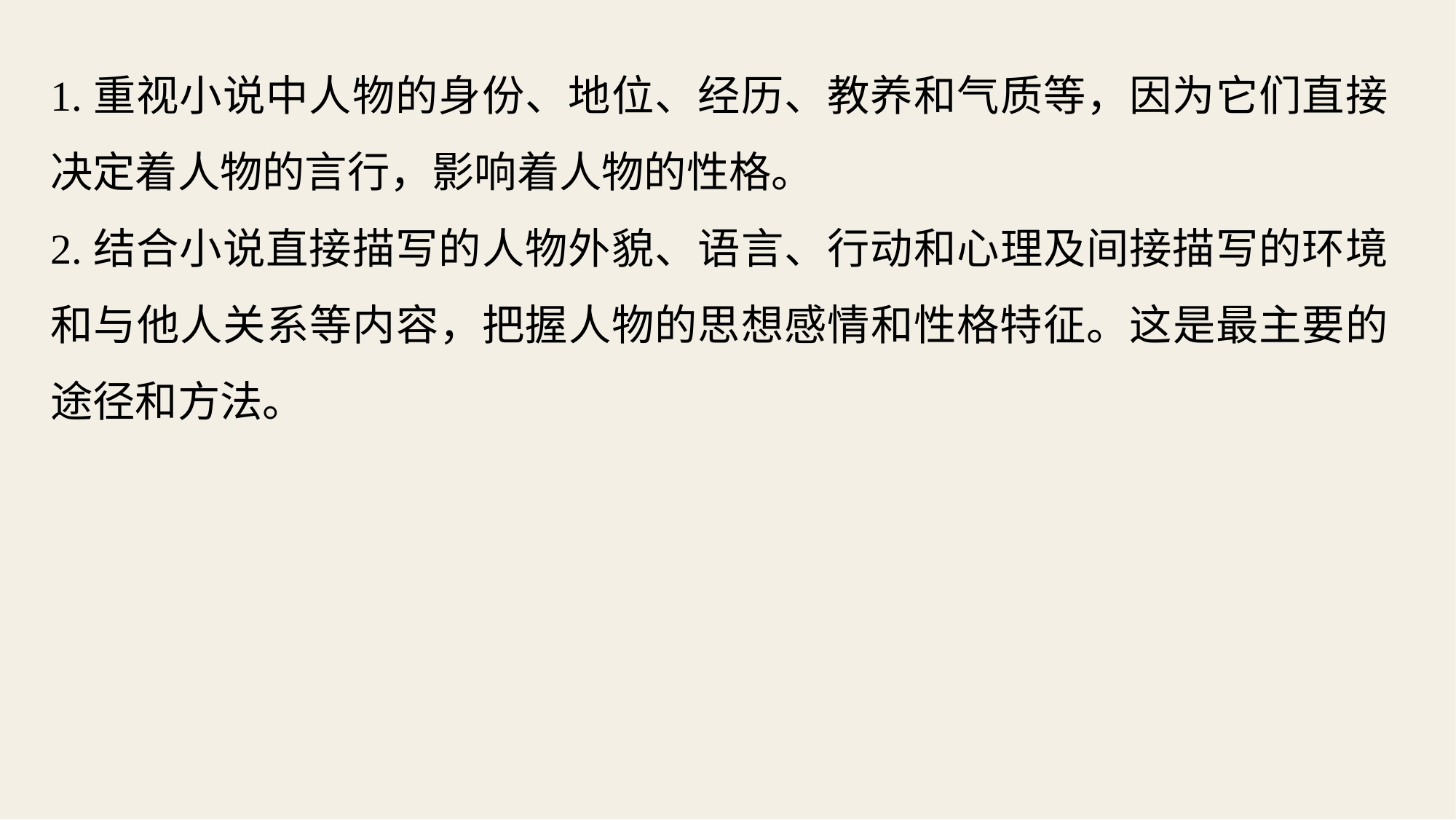

1.重视小说中人物的身份、地位、经历、教养和气质等，因为它们直接决定着人物的言行，影响着人物的性格。
2.结合小说直接描写的人物外貌、语言、行动和心理及间接描写的环境和与他人关系等内容，把握人物的思想感情和性格特征。这是最主要的途径和方法。